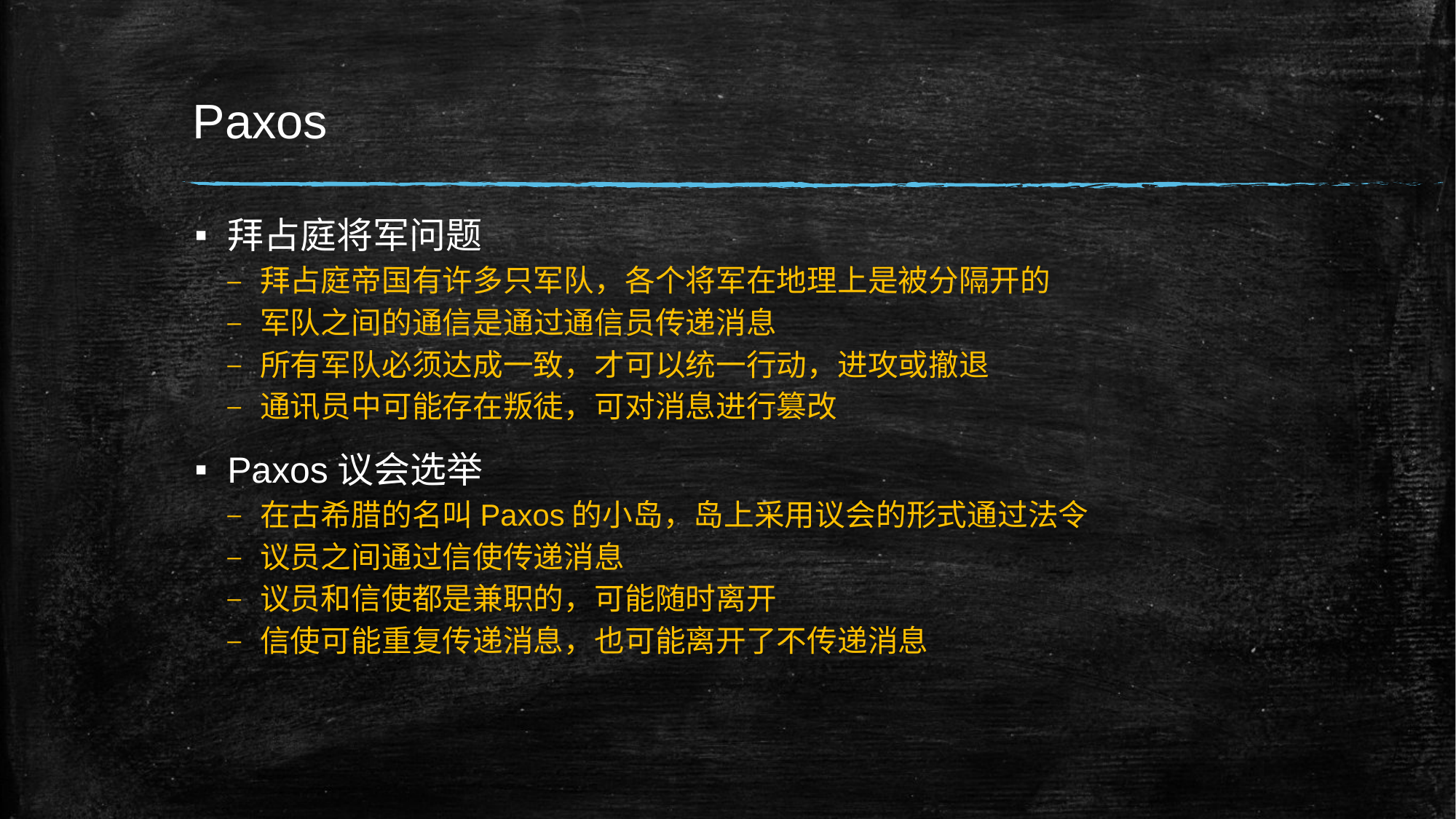

# Paxos
拜占庭将军问题
拜占庭帝国有许多只军队，各个将军在地理上是被分隔开的
军队之间的通信是通过通信员传递消息
所有军队必须达成一致，才可以统一行动，进攻或撤退
通讯员中可能存在叛徒，可对消息进行篡改
Paxos议会选举
在古希腊的名叫Paxos的小岛，岛上采用议会的形式通过法令
议员之间通过信使传递消息
议员和信使都是兼职的，可能随时离开
信使可能重复传递消息，也可能离开了不传递消息